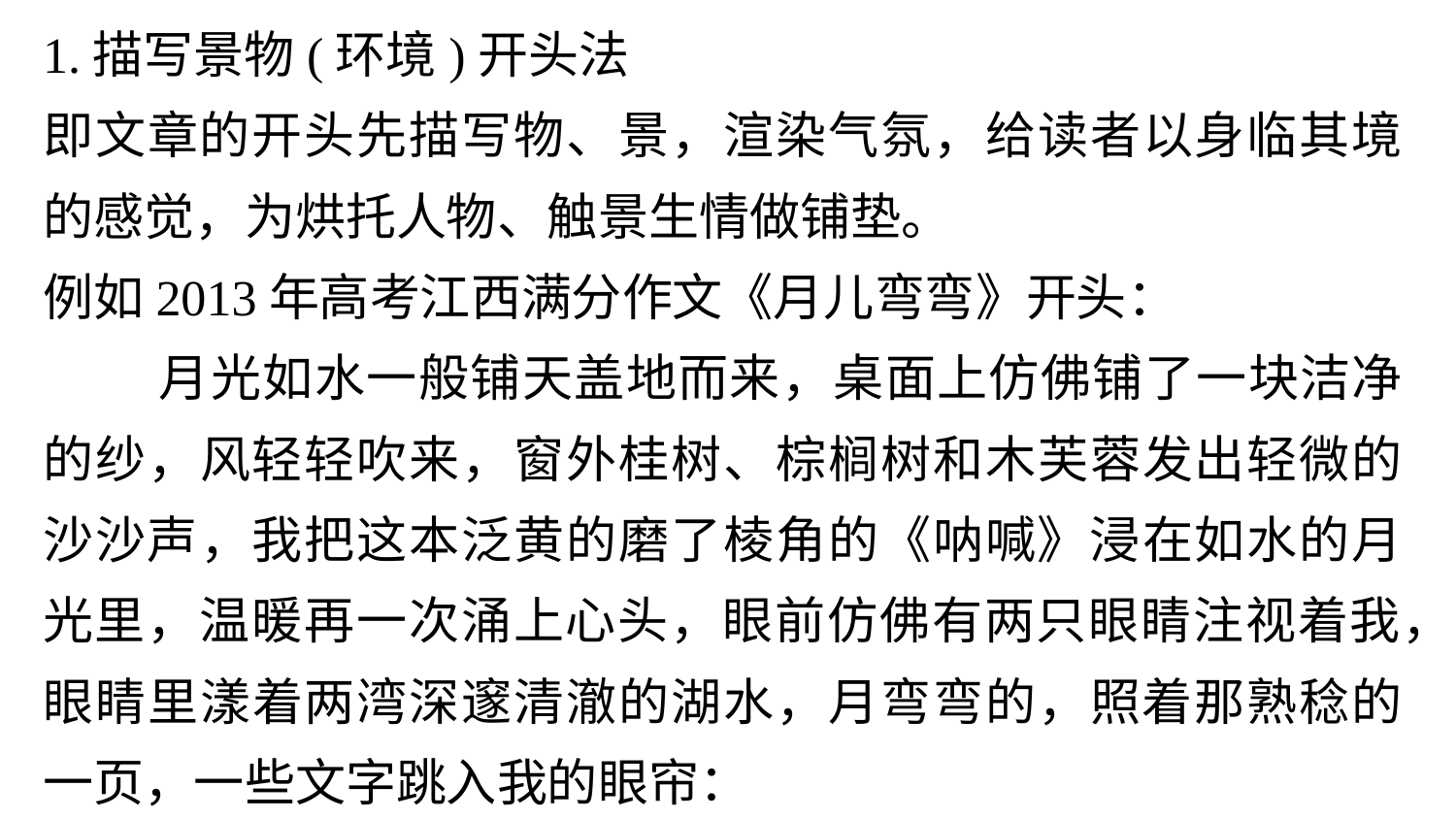

1.描写景物(环境)开头法
即文章的开头先描写物、景，渲染气氛，给读者以身临其境的感觉，为烘托人物、触景生情做铺垫。
例如2013年高考江西满分作文《月儿弯弯》开头：
        月光如水一般铺天盖地而来，桌面上仿佛铺了一块洁净的纱，风轻轻吹来，窗外桂树、棕榈树和木芙蓉发出轻微的沙沙声，我把这本泛黄的磨了棱角的《呐喊》浸在如水的月光里，温暖再一次涌上心头，眼前仿佛有两只眼睛注视着我，眼睛里漾着两湾深邃清澈的湖水，月弯弯的，照着那熟稔的一页，一些文字跳入我的眼帘：